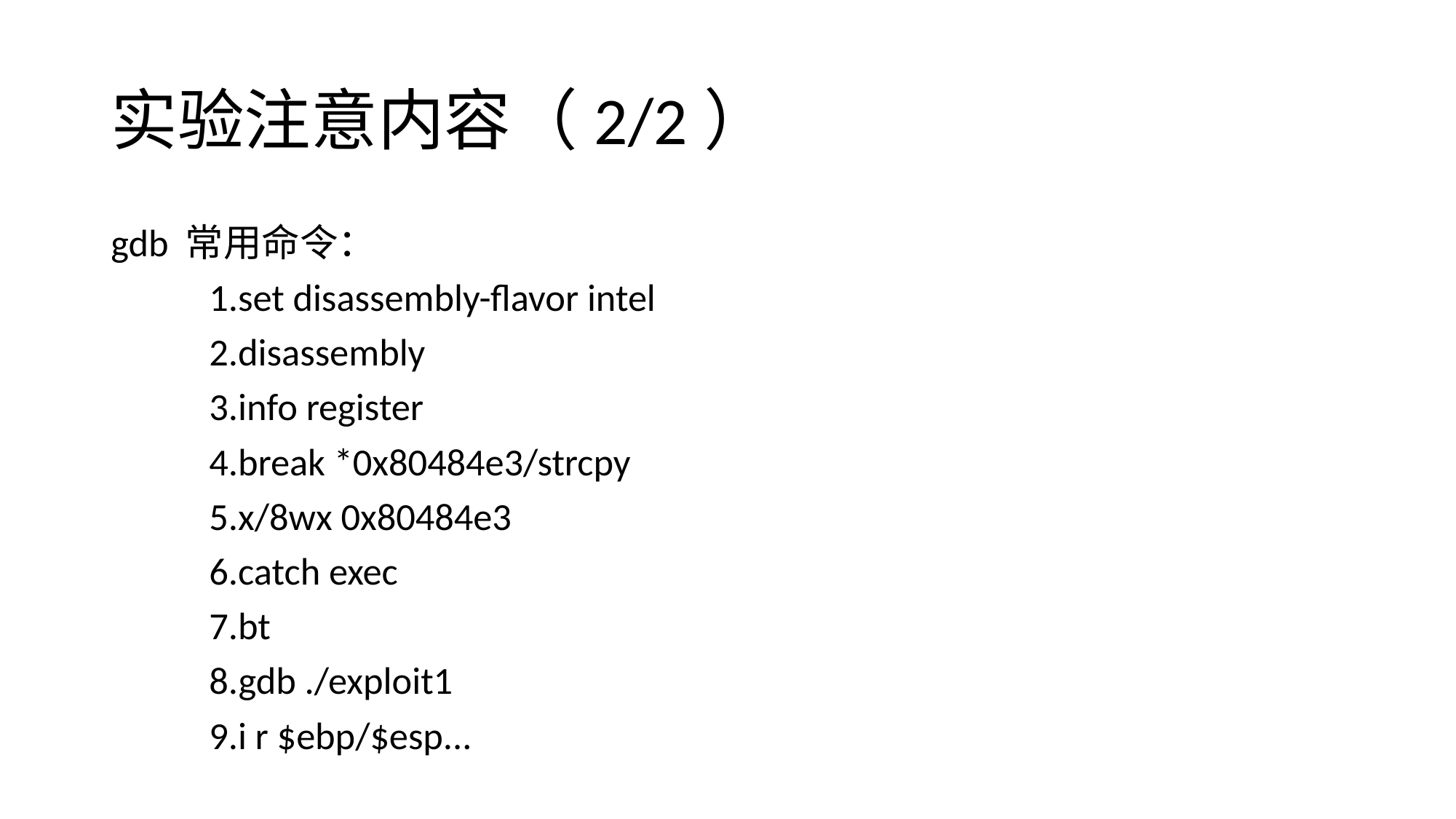

# 实验注意内容（2/2）
gdb 常用命令：
	1.set disassembly-flavor intel
	2.disassembly
	3.info register
	4.break *0x80484e3/strcpy
	5.x/8wx 0x80484e3
	6.catch exec
	7.bt
	8.gdb ./exploit1
	9.i r $ebp/$esp...